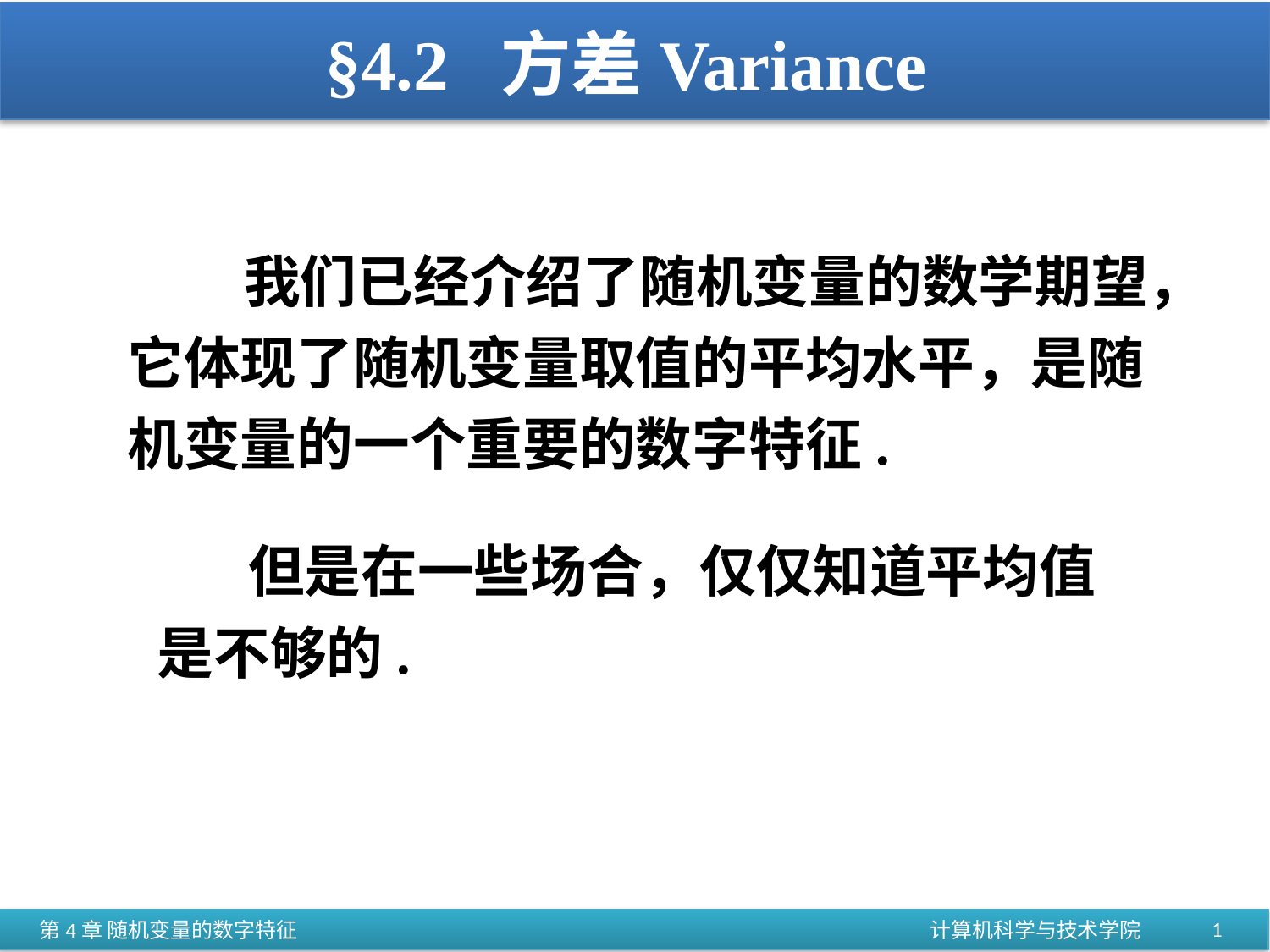

# §4.2  方差Variance
        我们已经介绍了随机变量的数学期望，它体现了随机变量取值的平均水平，是随机变量的一个重要的数字特征.
      但是在一些场合，仅仅知道平均值
是不够的.